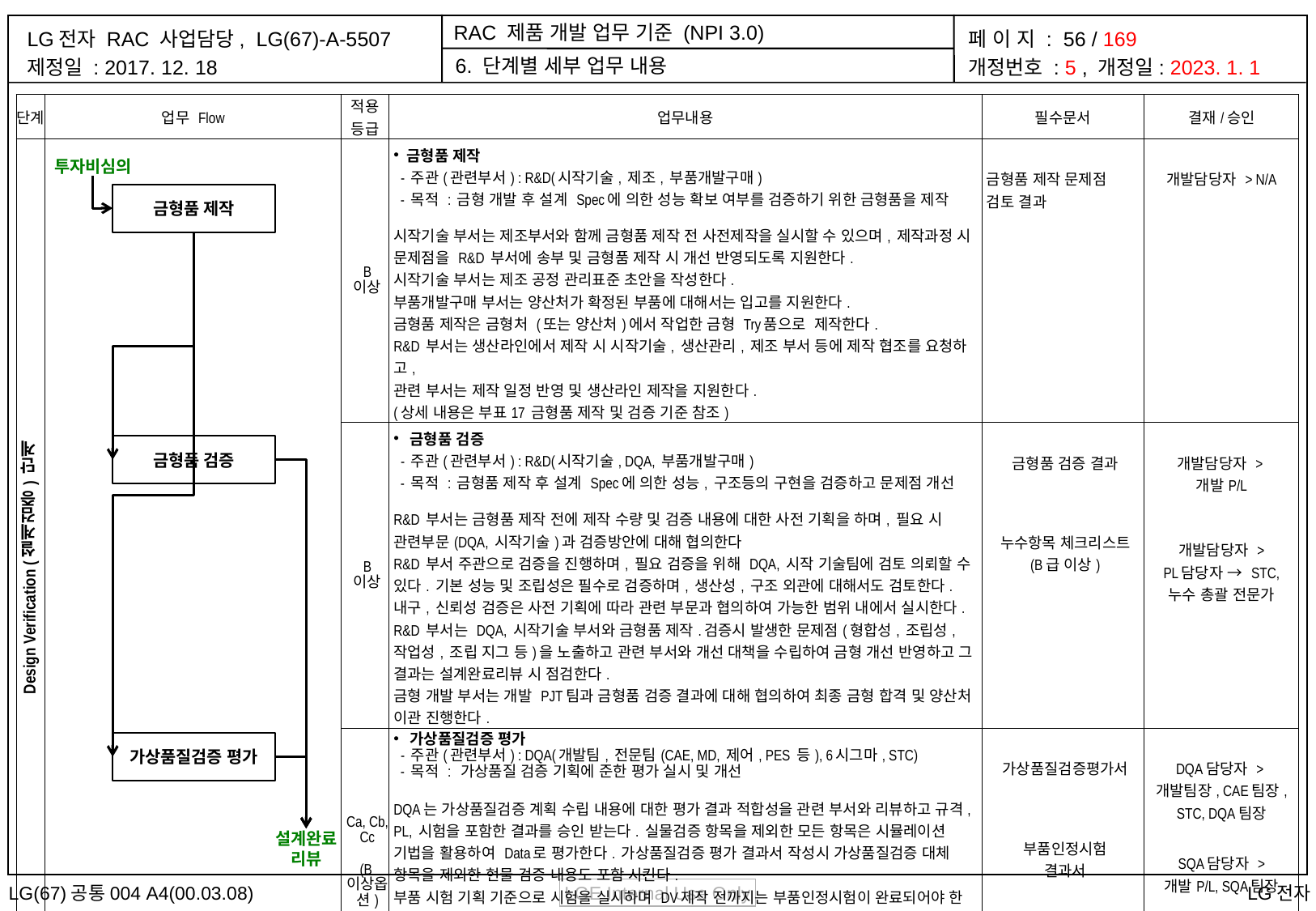

6. 단계별 세부 업무 내용
| 단계 | 업무 Flow | 적용 등급 | 업무내용 | 필수문서 | 결재/승인 |
| --- | --- | --- | --- | --- | --- |
| Design Verification (설계검증) 단계 |  | B 이상 | 금형품 제작 - 주관(관련부서) : R&D(시작기술, 제조, 부품개발구매) - 목적 : 금형 개발 후 설계 Spec에 의한 성능 확보 여부를 검증하기 위한 금형품을 제작 시작기술 부서는 제조부서와 함께 금형품 제작 전 사전제작을 실시할 수 있으며, 제작과정 시 문제점을 R&D 부서에 송부 및 금형품 제작 시 개선 반영되도록 지원한다. 시작기술 부서는 제조 공정 관리표준 초안을 작성한다. 부품개발구매 부서는 양산처가 확정된 부품에 대해서는 입고를 지원한다. 금형품 제작은 금형처 (또는 양산처)에서 작업한 금형 Try품으로 제작한다. R&D 부서는 생산라인에서 제작 시 시작기술, 생산관리, 제조 부서 등에 제작 협조를 요청하고, 관련 부서는 제작 일정 반영 및 생산라인 제작을 지원한다. (상세 내용은 부표17 금형품 제작 및 검증 기준 참조) | 금형품 제작 문제점 검토 결과 | 개발담당자 > N/A |
|  |  | B 이상 | 금형품 검증 - 주관(관련부서) : R&D(시작기술, DQA, 부품개발구매) - 목적 : 금형품 제작 후 설계 Spec에 의한 성능, 구조등의 구현을 검증하고 문제점 개선 R&D 부서는 금형품 제작 전에 제작 수량 및 검증 내용에 대한 사전 기획을 하며, 필요 시 관련부문(DQA, 시작기술)과 검증방안에 대해 협의한다 R&D 부서 주관으로 검증을 진행하며, 필요 검증을 위해 DQA, 시작 기술팀에 검토 의뢰할 수 있다. 기본 성능 및 조립성은 필수로 검증하며, 생산성, 구조 외관에 대해서도 검토한다. 내구, 신뢰성 검증은 사전 기획에 따라 관련 부문과 협의하여 가능한 범위 내에서 실시한다. R&D 부서는 DQA, 시작기술 부서와 금형품 제작.검증시 발생한 문제점(형합성, 조립성, 작업성, 조립 지그 등)을 노출하고 관련 부서와 개선 대책을 수립하여 금형 개선 반영하고 그 결과는 설계완료리뷰 시 점검한다. 금형 개발 부서는 개발 PJT팀과 금형품 검증 결과에 대해 협의하여 최종 금형 합격 및 양산처 이관 진행한다. | 금형품 검증 결과 누수항목 체크리스트 (B급 이상) | 개발담당자 > 개발P/L 개발담당자 > PL담당자 → STC, 누수 총괄 전문가 |
|  |  | Ca, Cb, Cc (B이상옵션) | 가상품질검증 평가 - 주관(관련부서) : DQA(개발팀, 전문팀(CAE, MD, 제어, PES 등), 6시그마, STC) - 목적 : 가상품질 검증 기획에 준한 평가 실시 및 개선 DQA는 가상품질검증 계획 수립 내용에 대한 평가 결과 적합성을 관련 부서와 리뷰하고 규격, PL, 시험을 포함한 결과를 승인 받는다. 실물검증 항목을 제외한 모든 항목은 시뮬레이션 기법을 활용하여 Data로 평가한다. 가상품질검증 평가 결과서 작성시 가상품질검증 대체 항목을 제외한 현물 검증 내용도 포함 시킨다. 부품 시험 기획 기준으로 시험을 실시하며 DV제작 전까지는 부품인정시험이 완료되어야 한다. 규격,PL 등의 Issue가 되지 않은 수준에 한해서 관련부서 협의하에 Final DR까지 추가 부품인정시험을 통해 개선 내용을 확인할 수 있다.(예, 구조/외관, 3F항목) 최종 신뢰성 시험 결과를 포함한 시험결과를 정리하여 최종 DV Final DR전에 완료한다. | 가상품질검증평가서 부품인정시험 결과서 | DQA담당자 > 개발팀장, CAE팀장, STC, DQA팀장 SQA담당자 > 개발P/L, SQA팀장 |
투자비심의
금형품 제작
금형품 검증
가상품질검증 평가
설계완료
리뷰